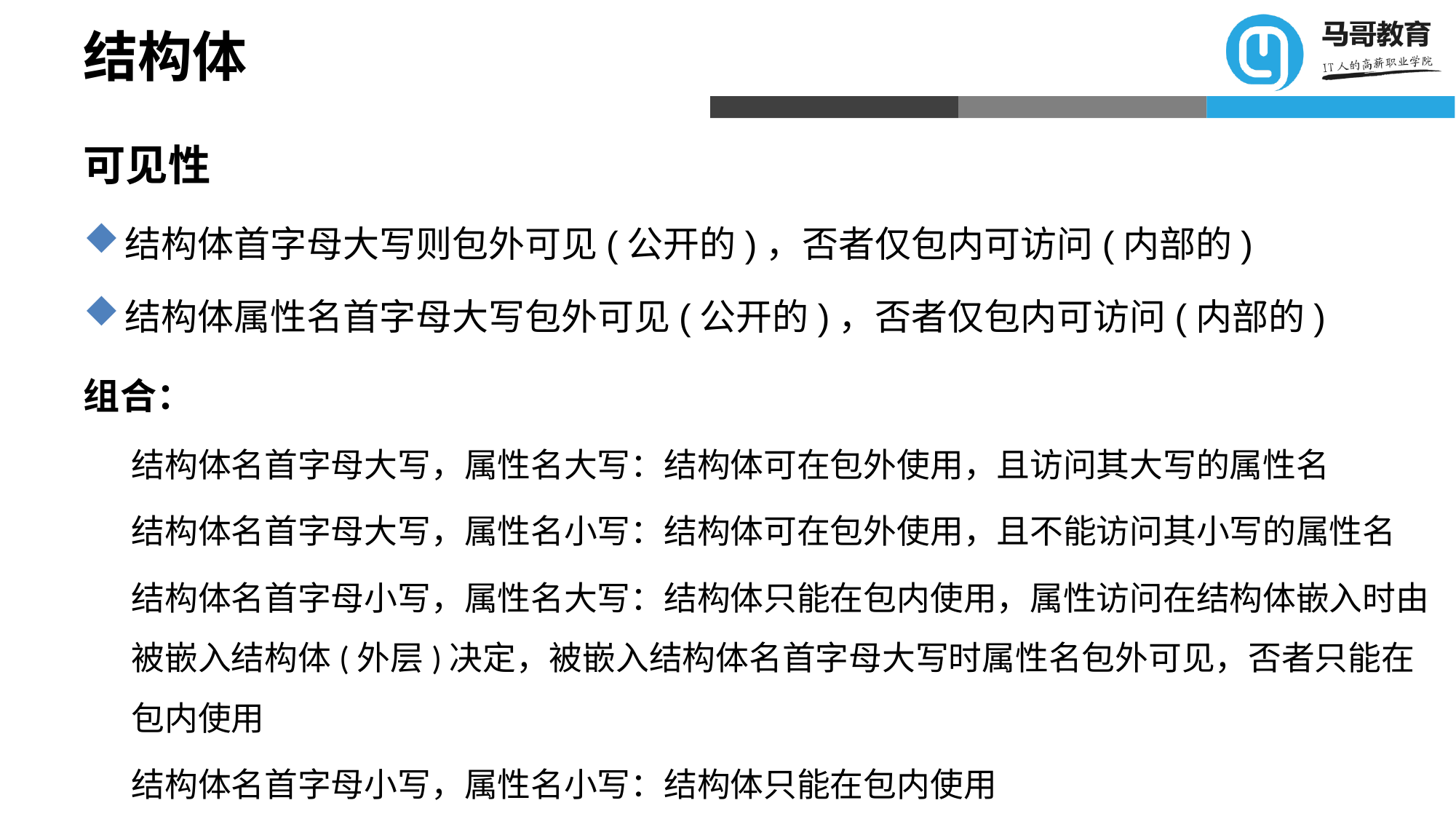

# 结构体
可见性
结构体首字母大写则包外可见(公开的)，否者仅包内可访问(内部的)
结构体属性名首字母大写包外可见(公开的)，否者仅包内可访问(内部的)
组合：
结构体名首字母大写，属性名大写：结构体可在包外使用，且访问其大写的属性名
结构体名首字母大写，属性名小写：结构体可在包外使用，且不能访问其小写的属性名
结构体名首字母小写，属性名大写：结构体只能在包内使用，属性访问在结构体嵌入时由被嵌入结构体(外层)决定，被嵌入结构体名首字母大写时属性名包外可见，否者只能在包内使用
结构体名首字母小写，属性名小写：结构体只能在包内使用